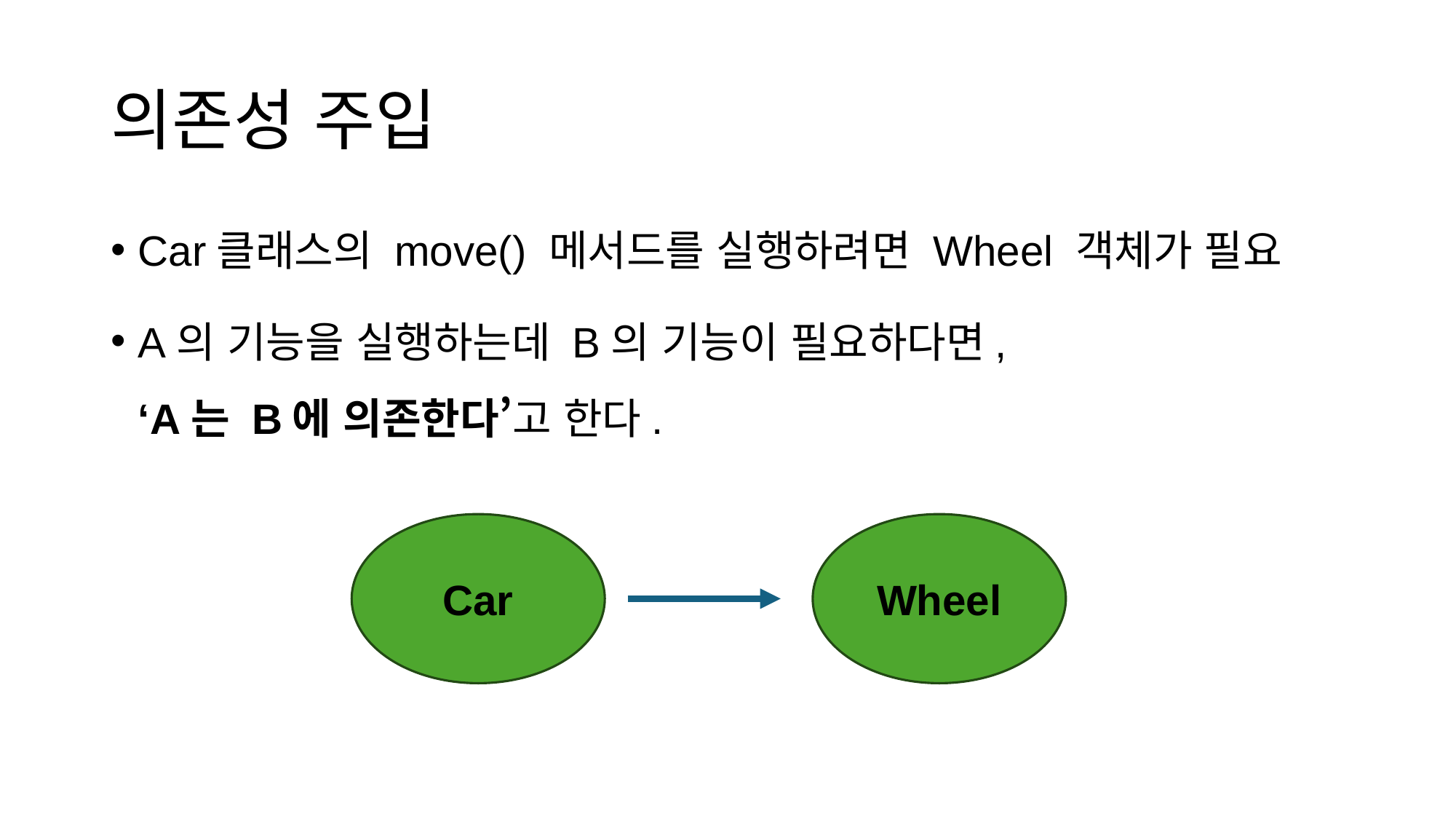

# 의존성 주입
Car클래스의 move() 메서드를 실행하려면 Wheel 객체가 필요
A의 기능을 실행하는데 B의 기능이 필요하다면,
‘A는 B에 의존한다’고 한다.
Car
Wheel